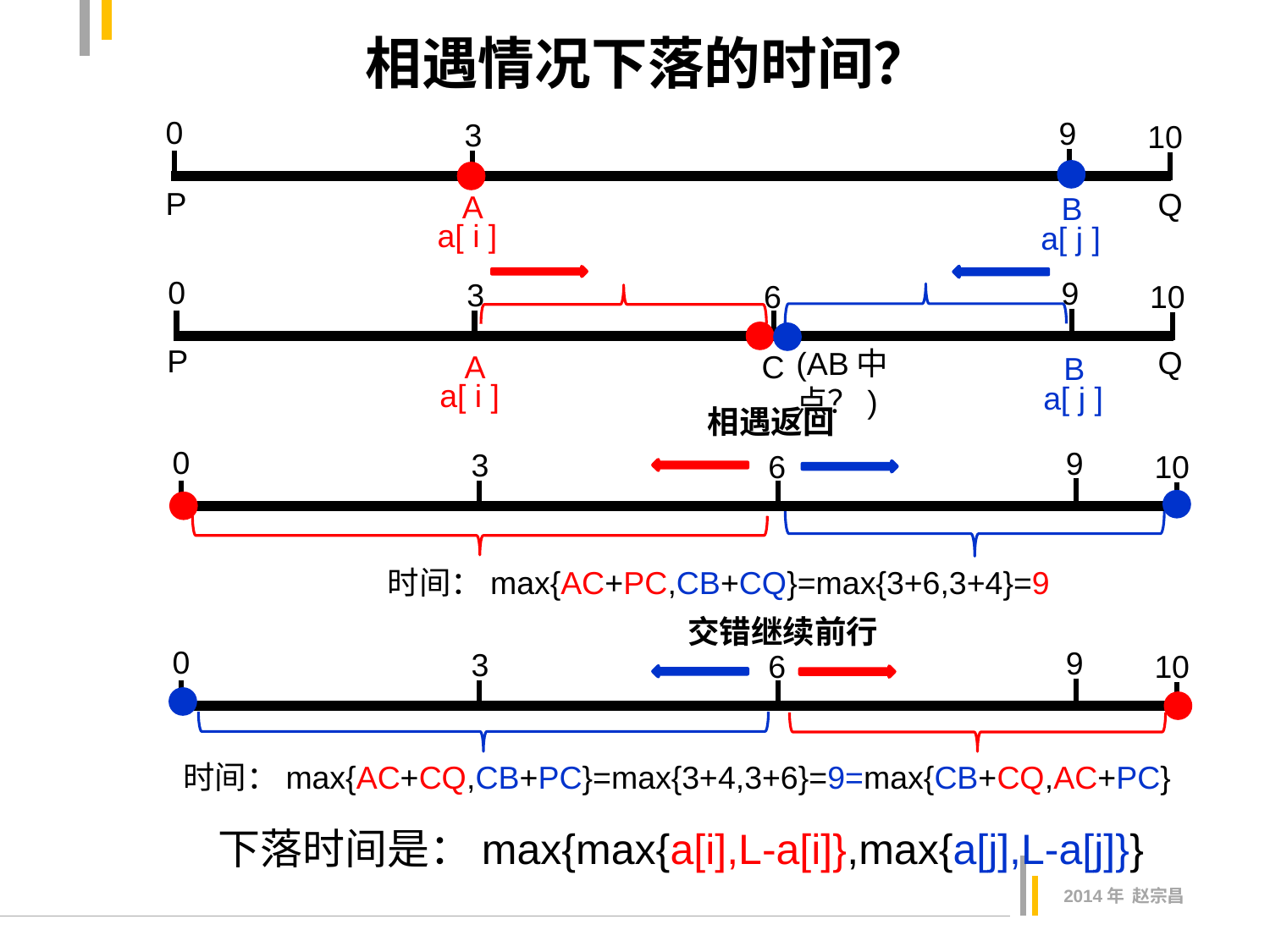

# 相遇情况下落的时间？
0
9
3
10

A
B
a[ i ]
a[ j ]
P
Q

0

9
3
10
6

P
Q
(AB中点？)
A
C
B
a[ i ]
a[ j ]
相遇返回

0
9
3
10
6

时间：max{AC+PC,CB+CQ}=max{3+6,3+4}=9
交错继续前行

0
9
3
10
6

时间：max{AC+CQ,CB+PC}=max{3+4,3+6}=9=max{CB+CQ,AC+PC}
下落时间是：max{max{a[i],L-a[i]},max{a[j],L-a[j]}}